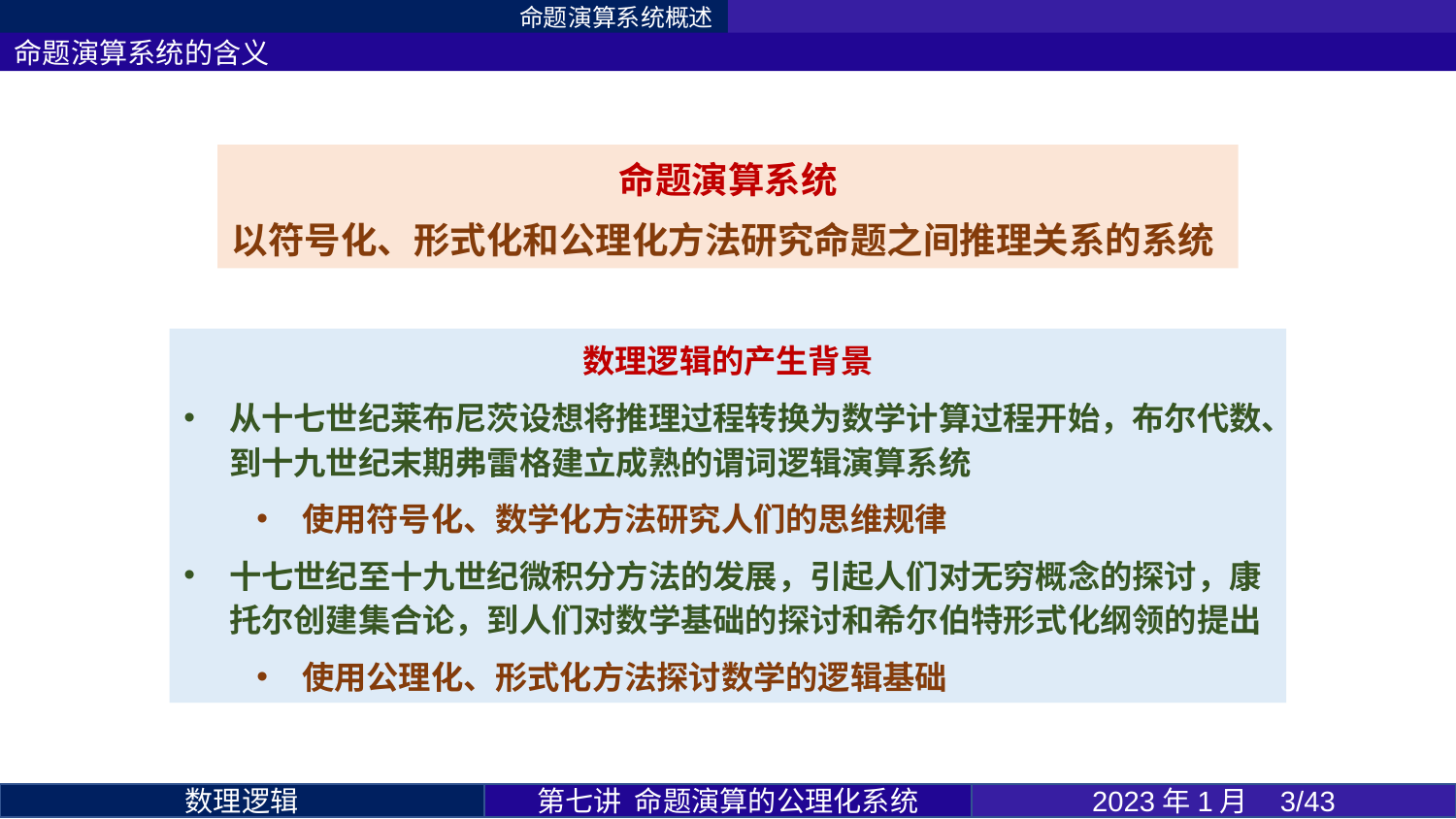

命题演算系统概述
命题演算系统的含义
命题演算系统
以符号化、形式化和公理化方法研究命题之间推理关系的系统
数理逻辑的产生背景
从十七世纪莱布尼茨设想将推理过程转换为数学计算过程开始，布尔代数、到十九世纪末期弗雷格建立成熟的谓词逻辑演算系统
使用符号化、数学化方法研究人们的思维规律
十七世纪至十九世纪微积分方法的发展，引起人们对无穷概念的探讨，康托尔创建集合论，到人们对数学基础的探讨和希尔伯特形式化纲领的提出
使用公理化、形式化方法探讨数学的逻辑基础
第七讲  命题演算的公理化系统
2023年1月    3/43
数理逻辑